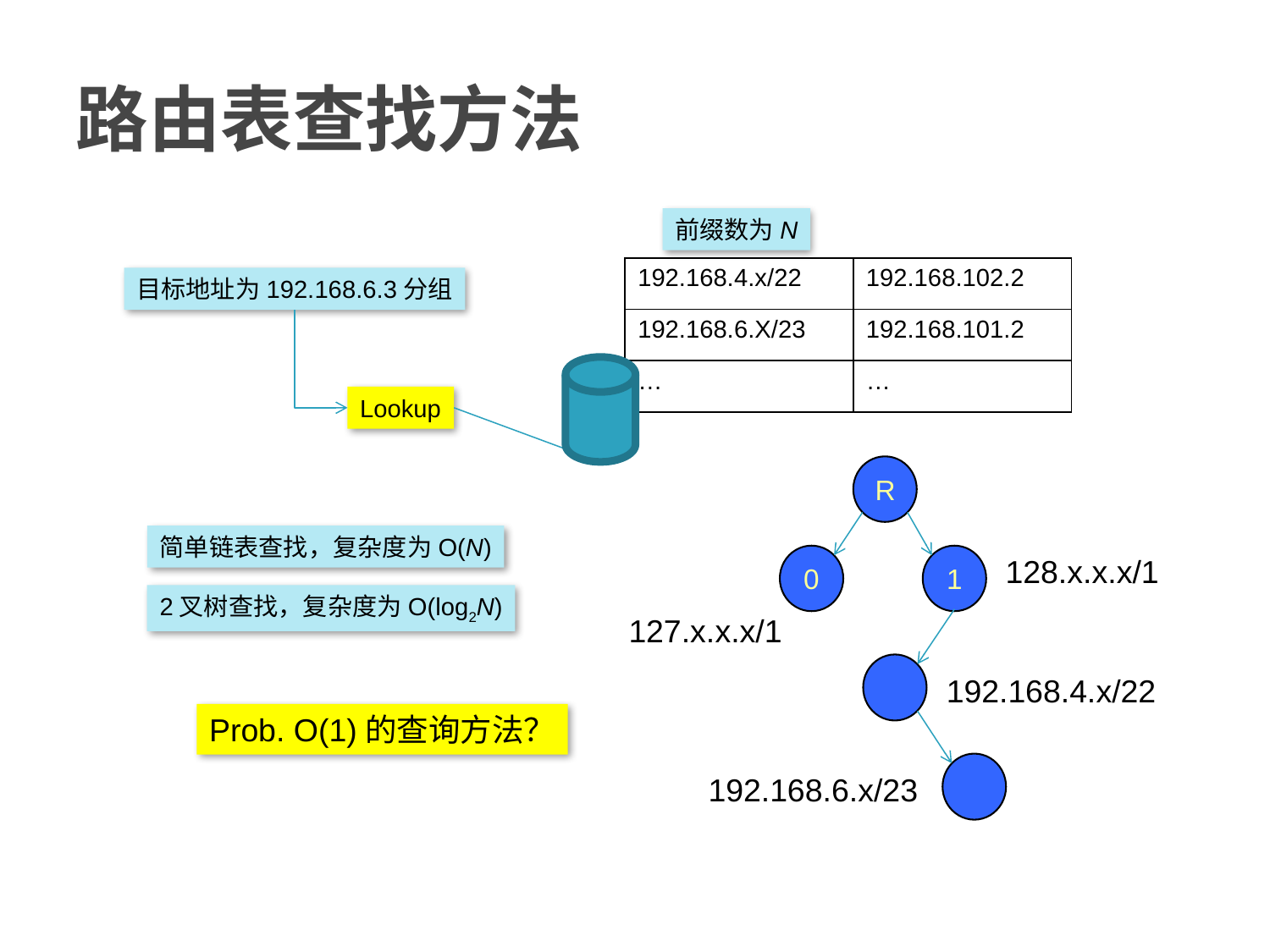

# 路由表查找方法
前缀数为N
| 192.168.4.x/22 | 192.168.102.2 |
| --- | --- |
| 192.168.6.X/23 | 192.168.101.2 |
| … | … |
目标地址为192.168.6.3分组

Lookup
R
简单链表查找，复杂度为O(N)
0
1
128.x.x.x/1
2叉树查找，复杂度为O(log2N)
127.x.x.x/1

192.168.4.x/22
Prob. O(1)的查询方法？

192.168.6.x/23